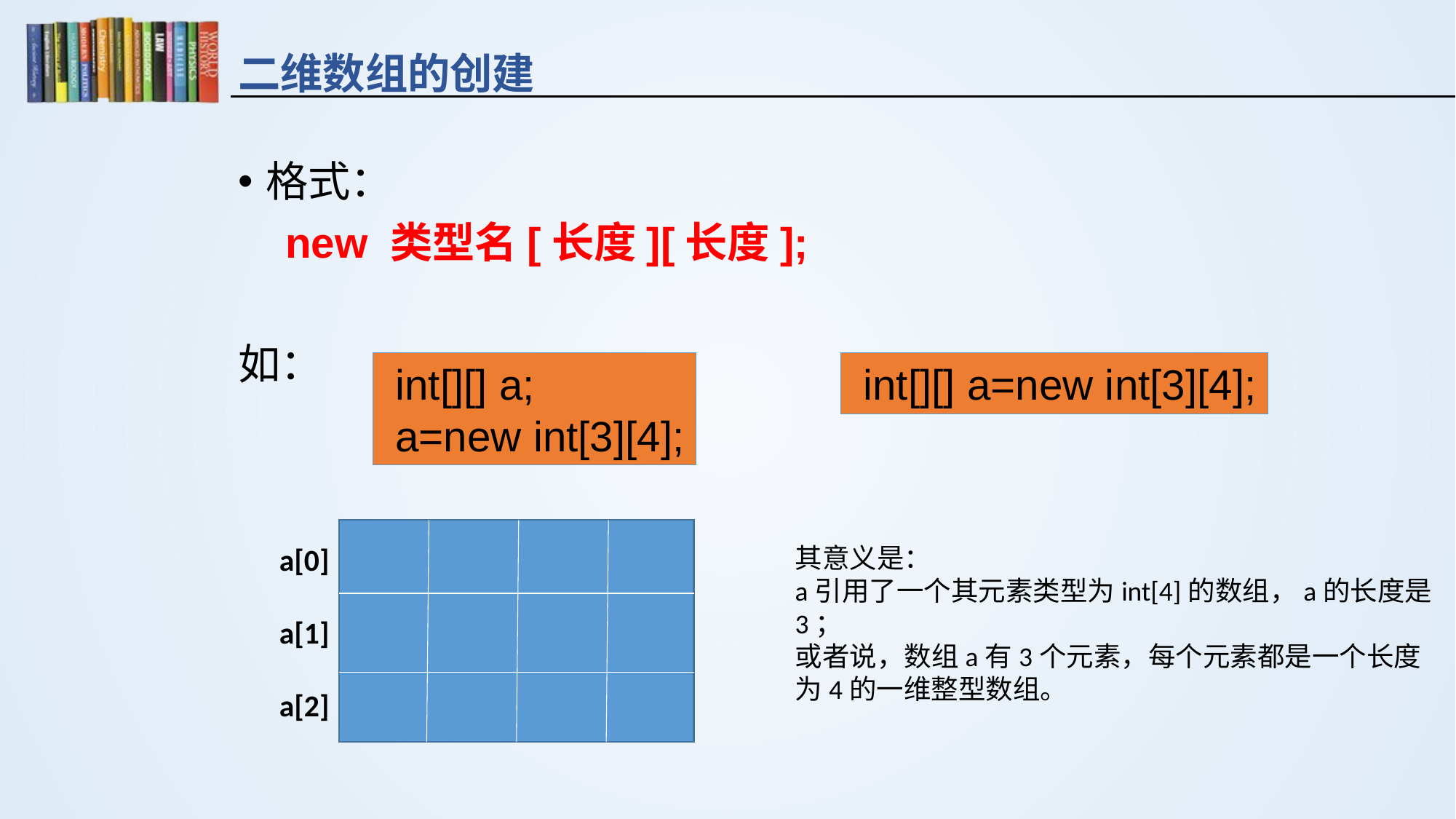

# 二维数组的创建
格式：
    new 类型名[长度][长度];

如：

 int[][] a;
 a=new int[3][4];
 int[][] a=new int[3][4];

a[0]

a[1]

a[2]
其意义是：
a引用了一个其元素类型为int[4]的数组，a的长度是3；
或者说，数组a有3个元素，每个元素都是一个长度为4的一维整型数组。